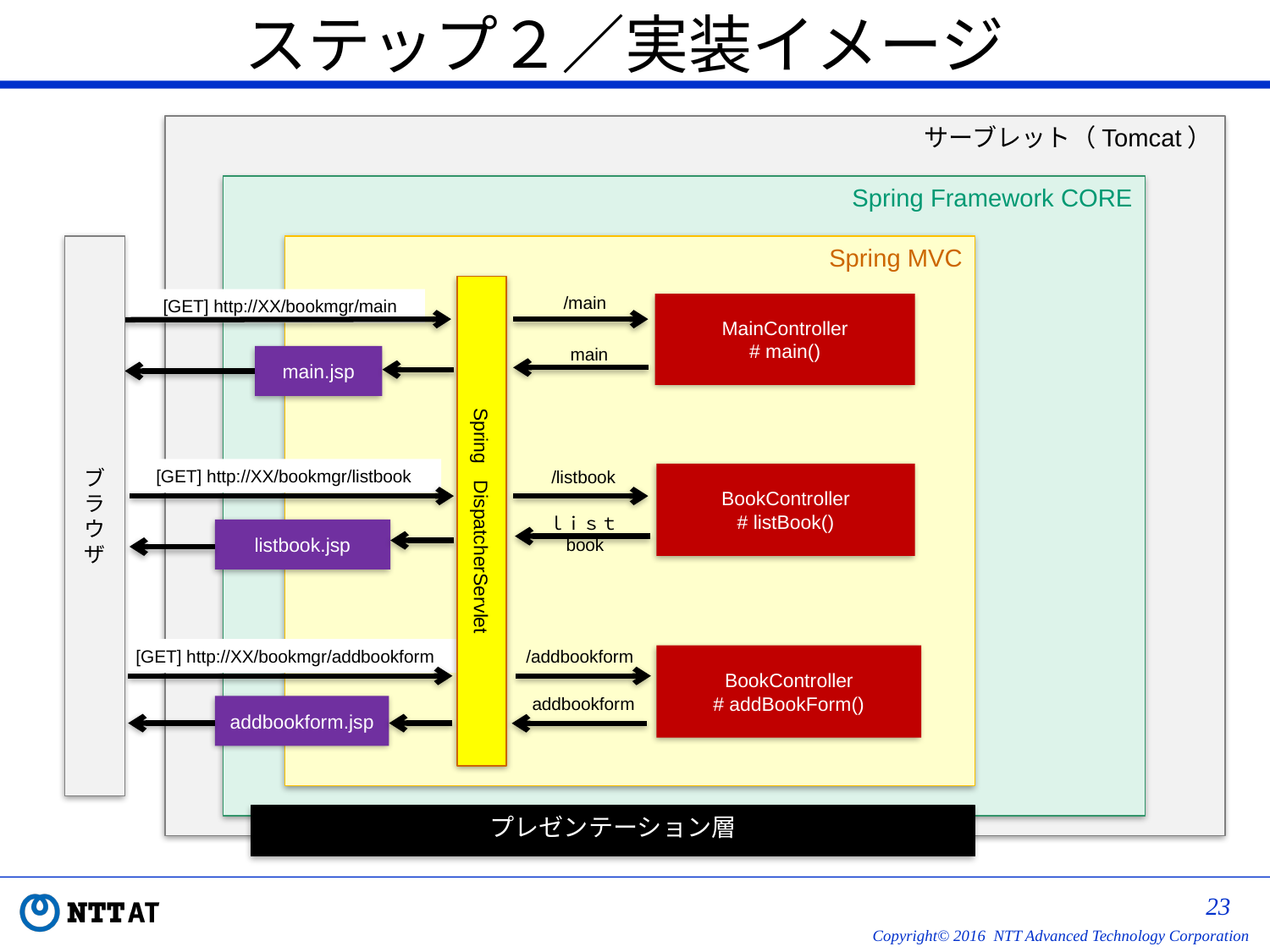

# ステップ２／実装イメージ
サーブレット（Tomcat）
Spring Framework CORE
ブラウザ
Spring MVC
Spring   DispatcherServlet
/main
[GET] http://XX/bookmgr/main
MainController
# main()
main
main.jsp
[GET] http://XX/bookmgr/listbook
/listbook
BookController
# listBook()
ｌｉｓｔbook
listbook.jsp
/addbookform
[GET] http://XX/bookmgr/addbookform
BookController
# addBookForm()
addbookform
addbookform.jsp
プレゼンテーション層
23